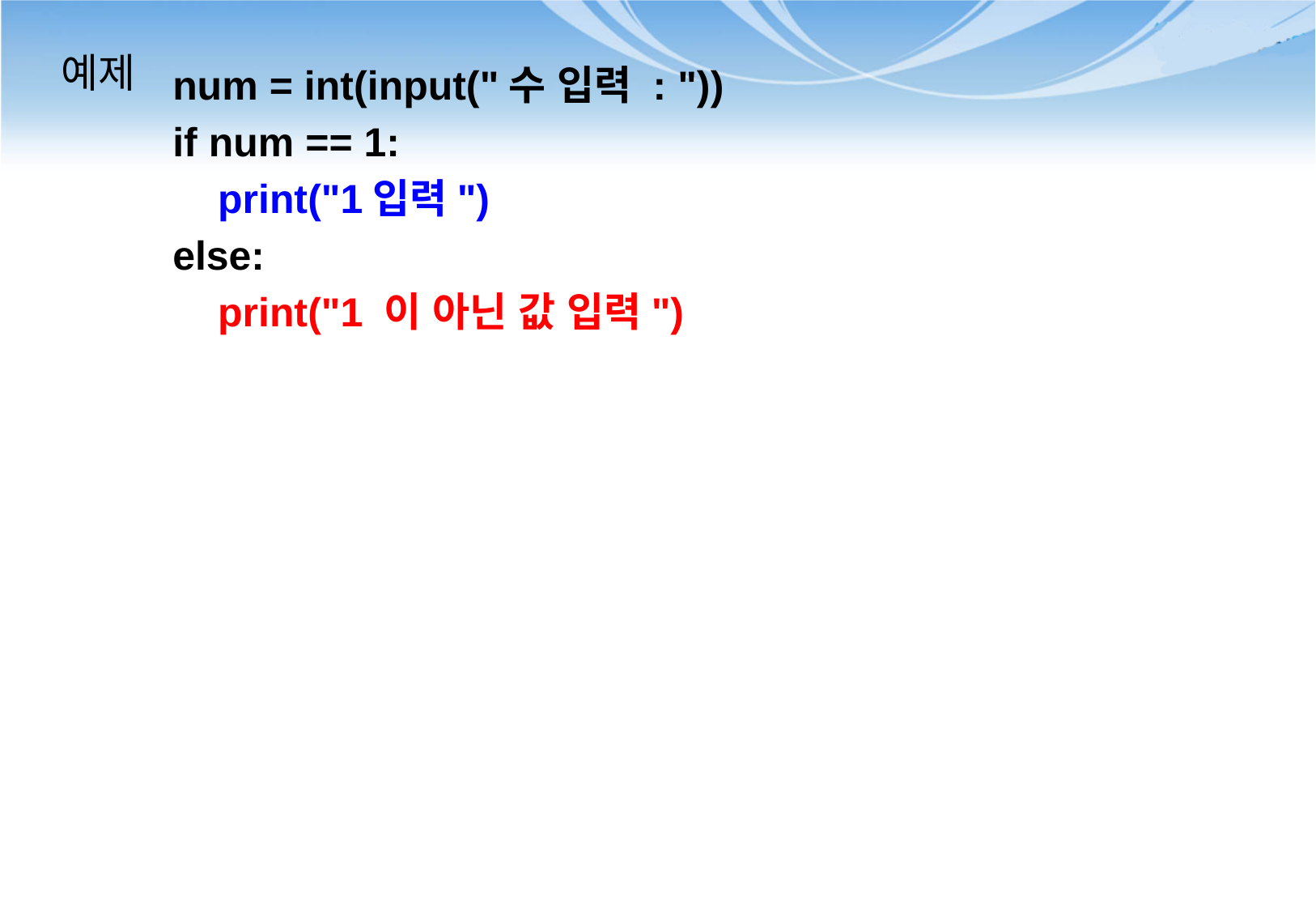

# 예제
num = int(input("수 입력 : "))
if num == 1:
    print("1입력")
else:
    print("1 이 아닌 값 입력")